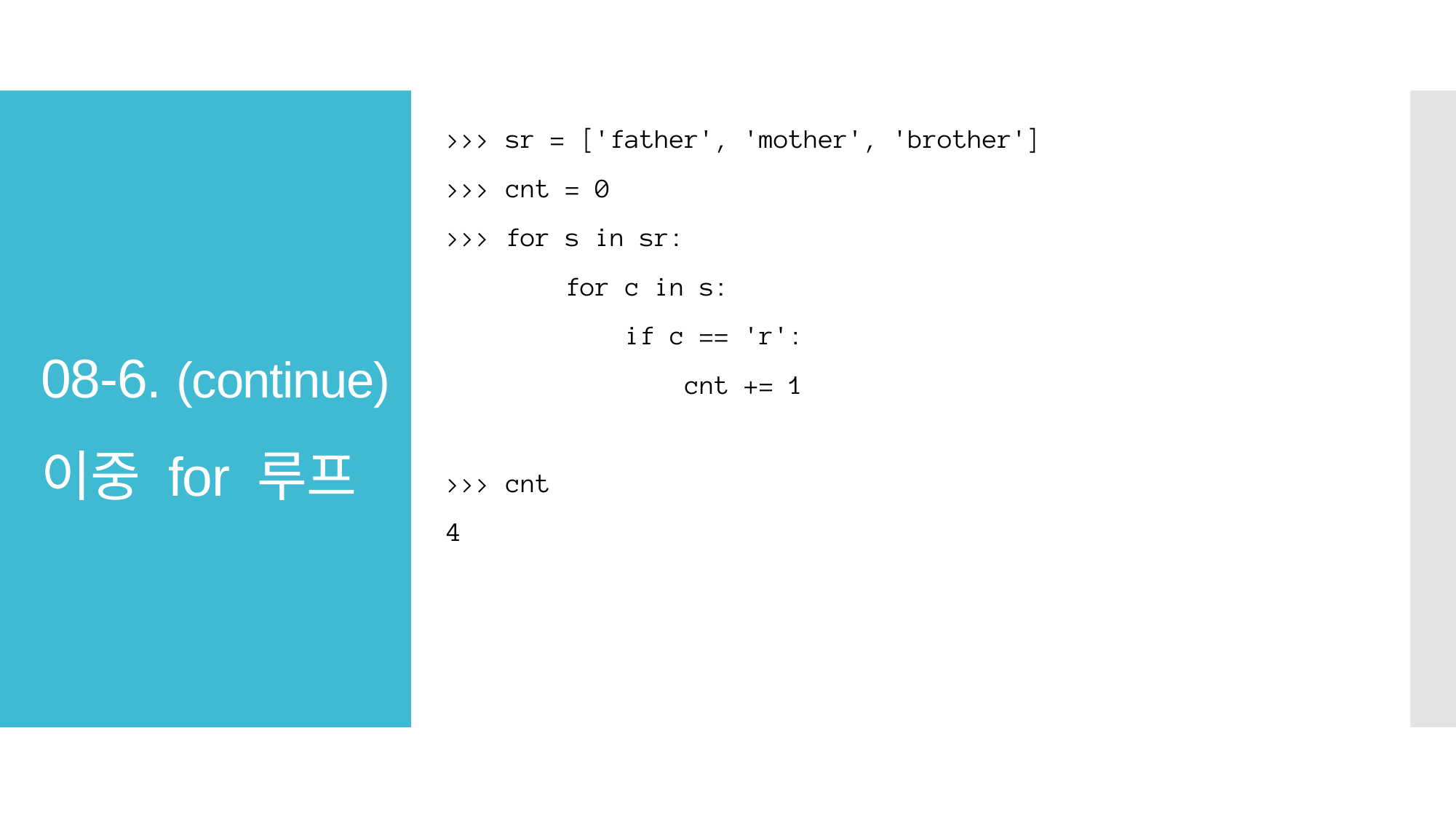

>>> sr = ['father', 'mother', 'brother']
>>> cnt = 0
>>> for s in sr:
        for c in s:
            if c == 'r':
                cnt += 1

>>> cnt
4
# 08-6. (continue) 이중 for 루프